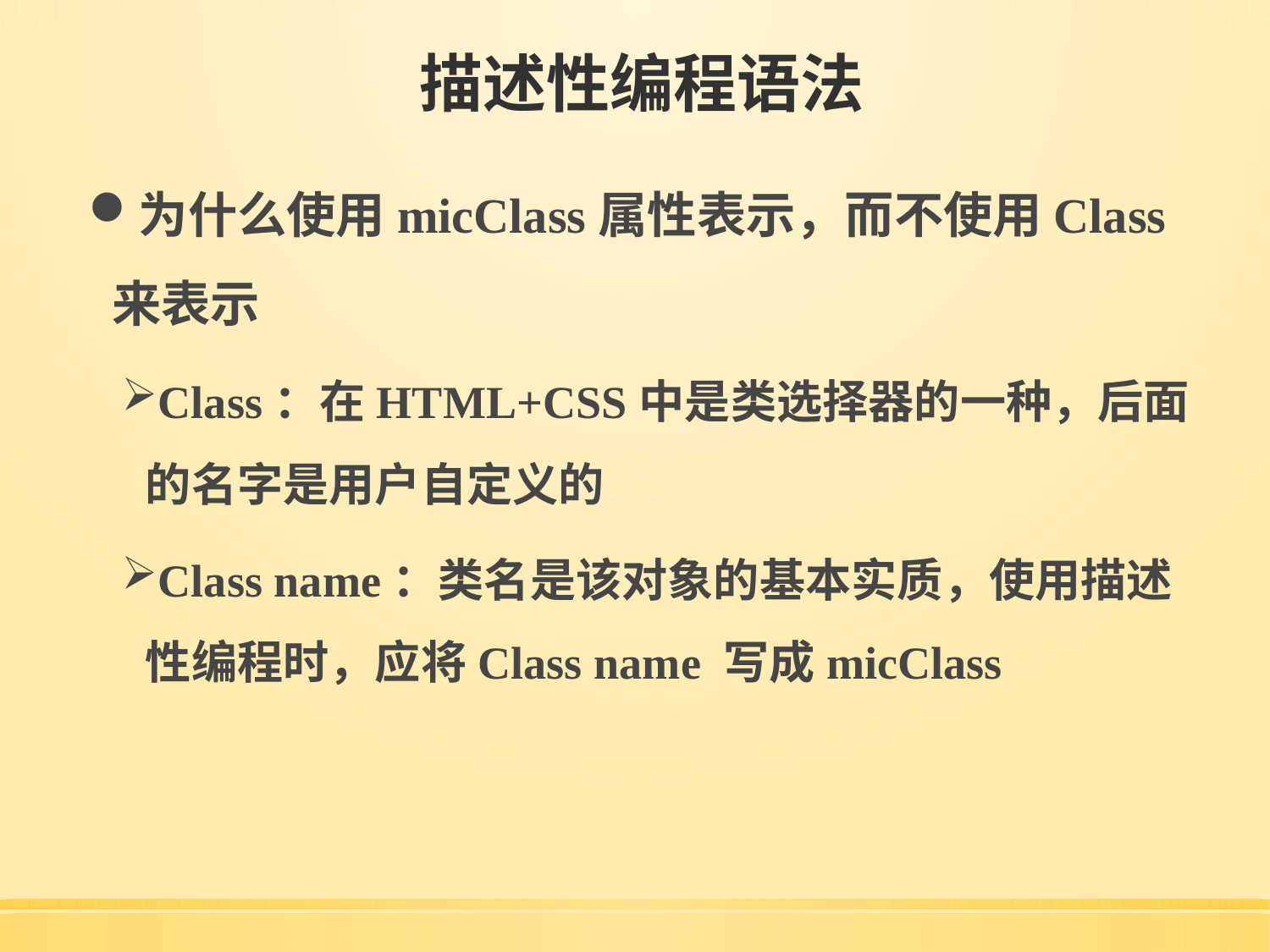

# 描述性编程语法
为什么使用micClass属性表示，而不使用Class来表示
Class：在HTML+CSS中是类选择器的一种，后面的名字是用户自定义的
Class name：类名是该对象的基本实质，使用描述性编程时，应将Class name 写成micClass